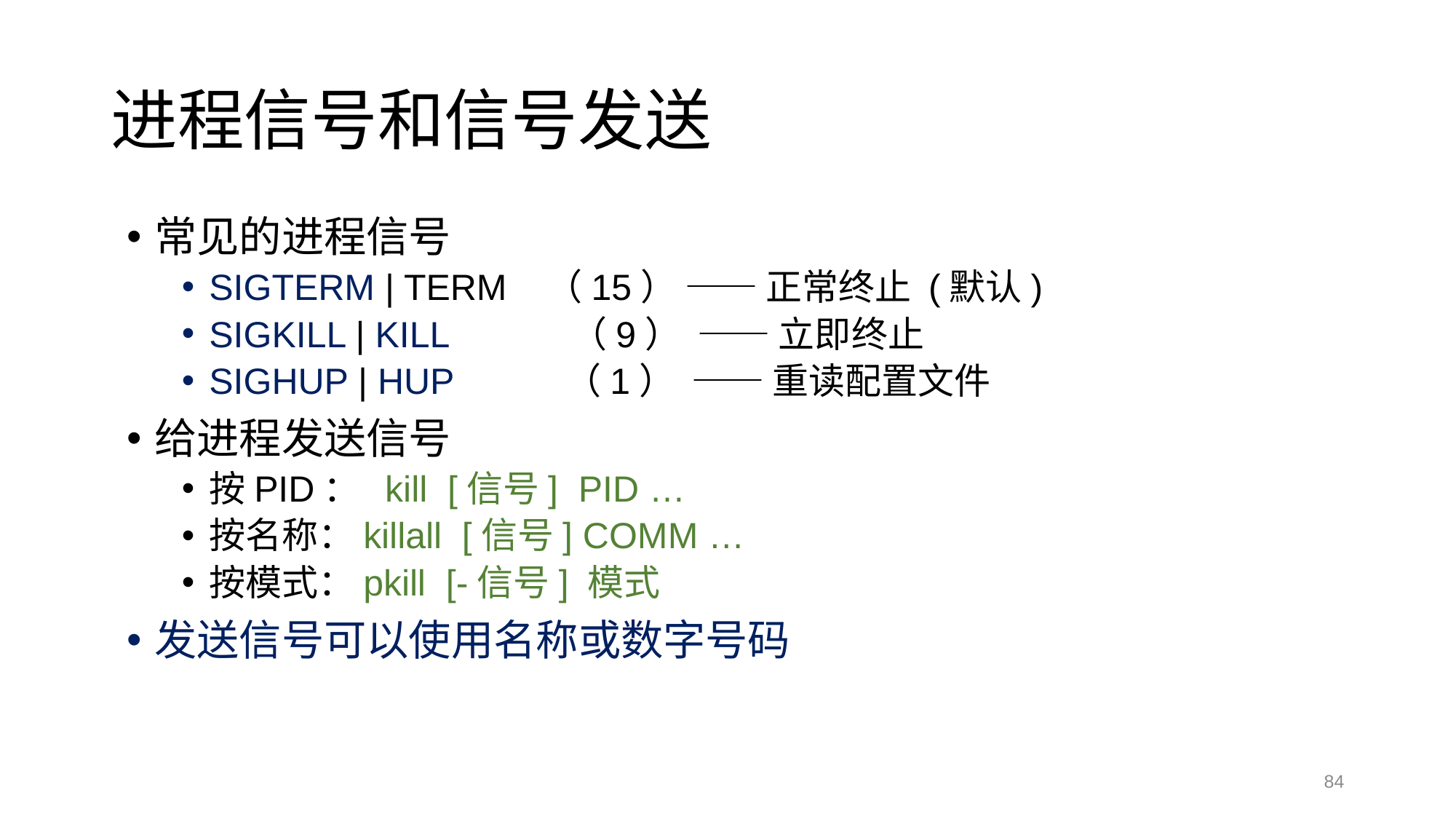

# 进程信号和信号发送
常见的进程信号
SIGTERM | TERM   （15） —— 正常终止 (默认)
SIGKILL | KILL           （9）  —— 立即终止
SIGHUP | HUP          （1）  —— 重读配置文件
给进程发送信号
按PID：  kill  [信号]  PID …
按名称：killall  [信号] COMM …
按模式：pkill  [-信号] 模式
发送信号可以使用名称或数字号码
84